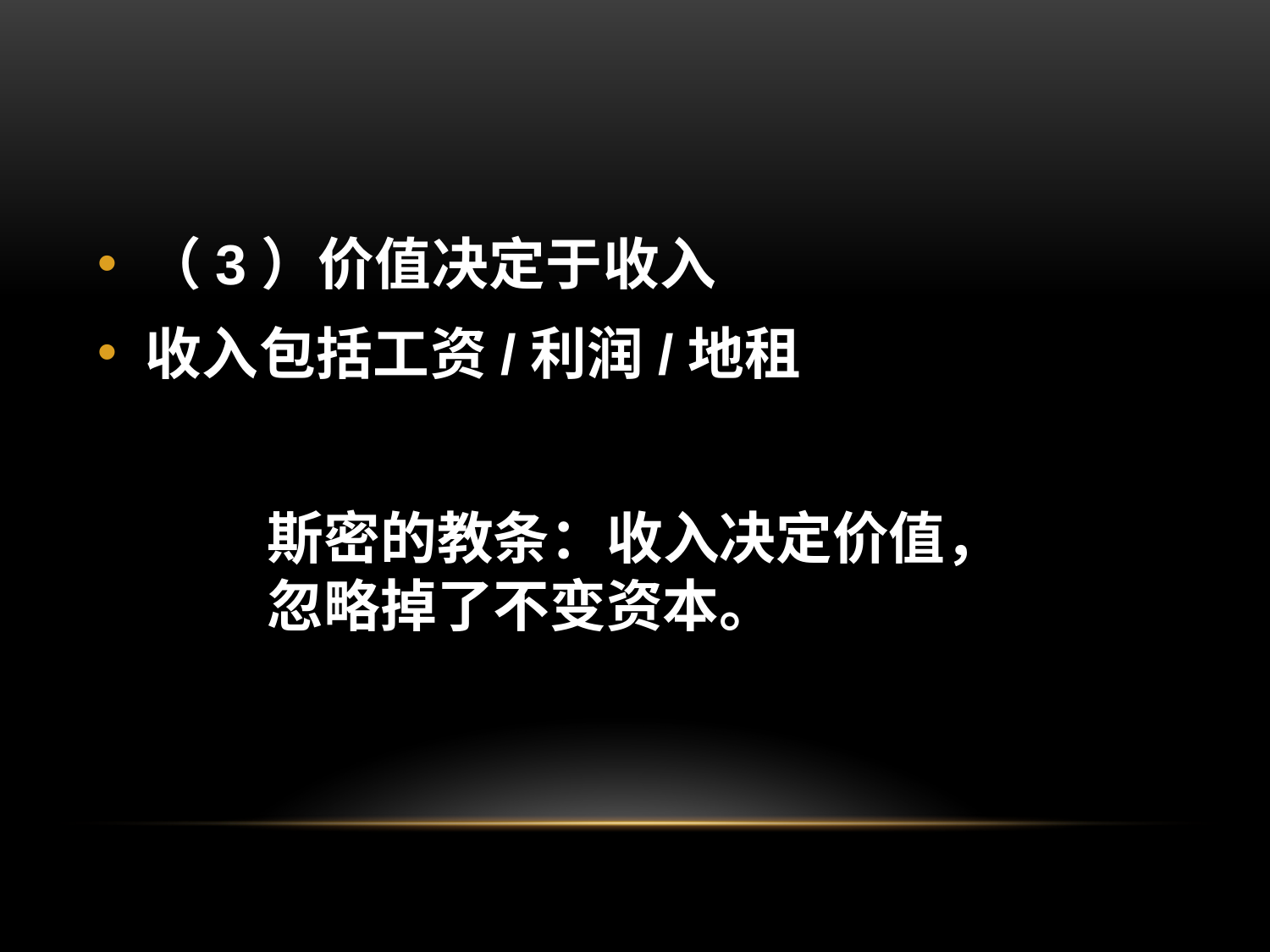

（3）价值决定于收入
收入包括工资/利润/地租

斯密的教条：收入决定价值，忽略掉了不变资本。